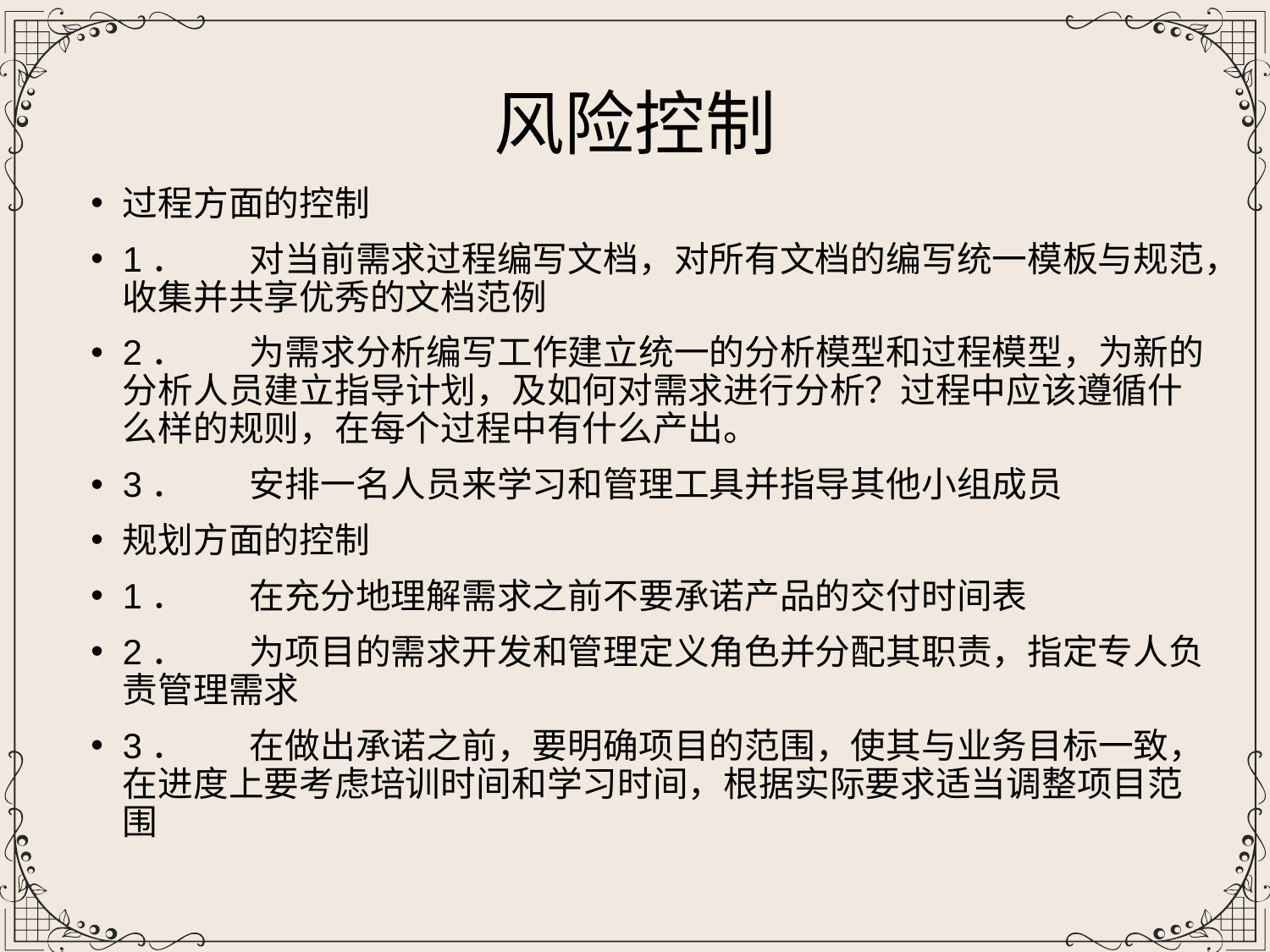

风险控制
过程方面的控制
1．	对当前需求过程编写文档，对所有文档的编写统一模板与规范，收集并共享优秀的文档范例
2．	为需求分析编写工作建立统一的分析模型和过程模型，为新的分析人员建立指导计划，及如何对需求进行分析？过程中应该遵循什么样的规则，在每个过程中有什么产出。
3．	安排一名人员来学习和管理工具并指导其他小组成员
规划方面的控制
1．	在充分地理解需求之前不要承诺产品的交付时间表
2．	为项目的需求开发和管理定义角色并分配其职责，指定专人负责管理需求
3．	在做出承诺之前，要明确项目的范围，使其与业务目标一致，在进度上要考虑培训时间和学习时间，根据实际要求适当调整项目范围